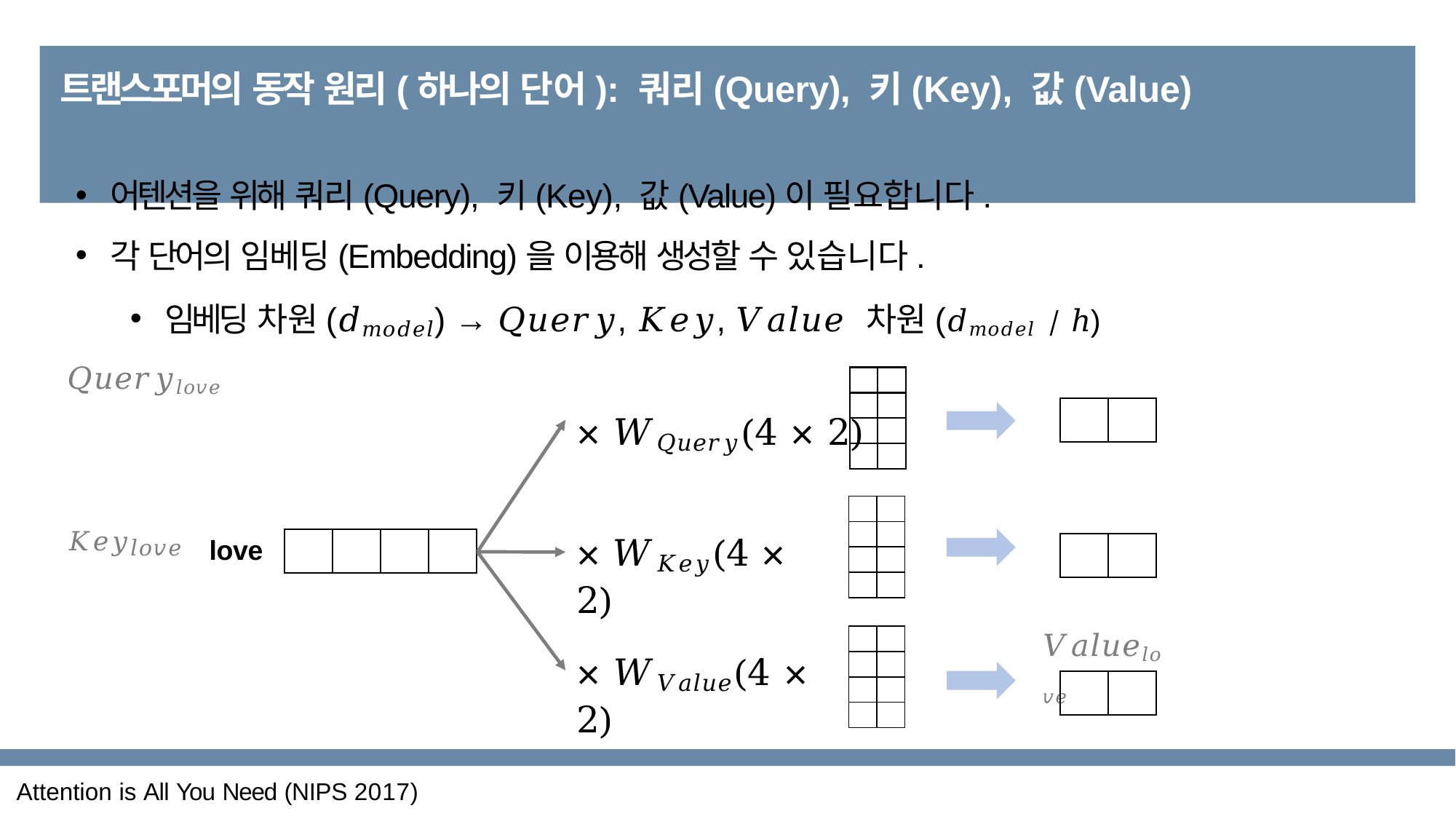

# 트랜스포머의 동작 원리(하나의 단어): 쿼리(Query), 키(Key), 값(Value)
어텐션을 위해 쿼리(Query), 키(Key), 값(Value)이 필요합니다.
각 단어의 임베딩(Embedding)을 이용해 생성할 수 있습니다.
임베딩 차원(𝑑𝑚𝑜𝑑𝑒𝑙) → 𝑄𝑢𝑒𝑟𝑦, 𝐾𝑒𝑦, 𝑉𝑎𝑙𝑢𝑒 차원(𝑑𝑚𝑜𝑑𝑒𝑙 / ℎ)
𝑄𝑢𝑒𝑟𝑦𝑙𝑜𝑣𝑒
× 𝑊𝑄𝑢𝑒𝑟𝑦(4 × 2)

𝐾𝑒𝑦𝑙𝑜𝑣𝑒

|  |  |
| --- | --- |
|  |  |
|  |  |
|  |  |
× 𝑊𝐾𝑒𝑦(4 × 2)

|  |  |  |  |
| --- | --- | --- | --- |
love

𝑉𝑎𝑙𝑢𝑒𝑙𝑜𝑣𝑒
|  |  |
| --- | --- |
|  |  |
|  |  |
|  |  |
× 𝑊𝑉𝑎𝑙𝑢𝑒(4 × 2)

Attention is All You Need (NIPS 2017)